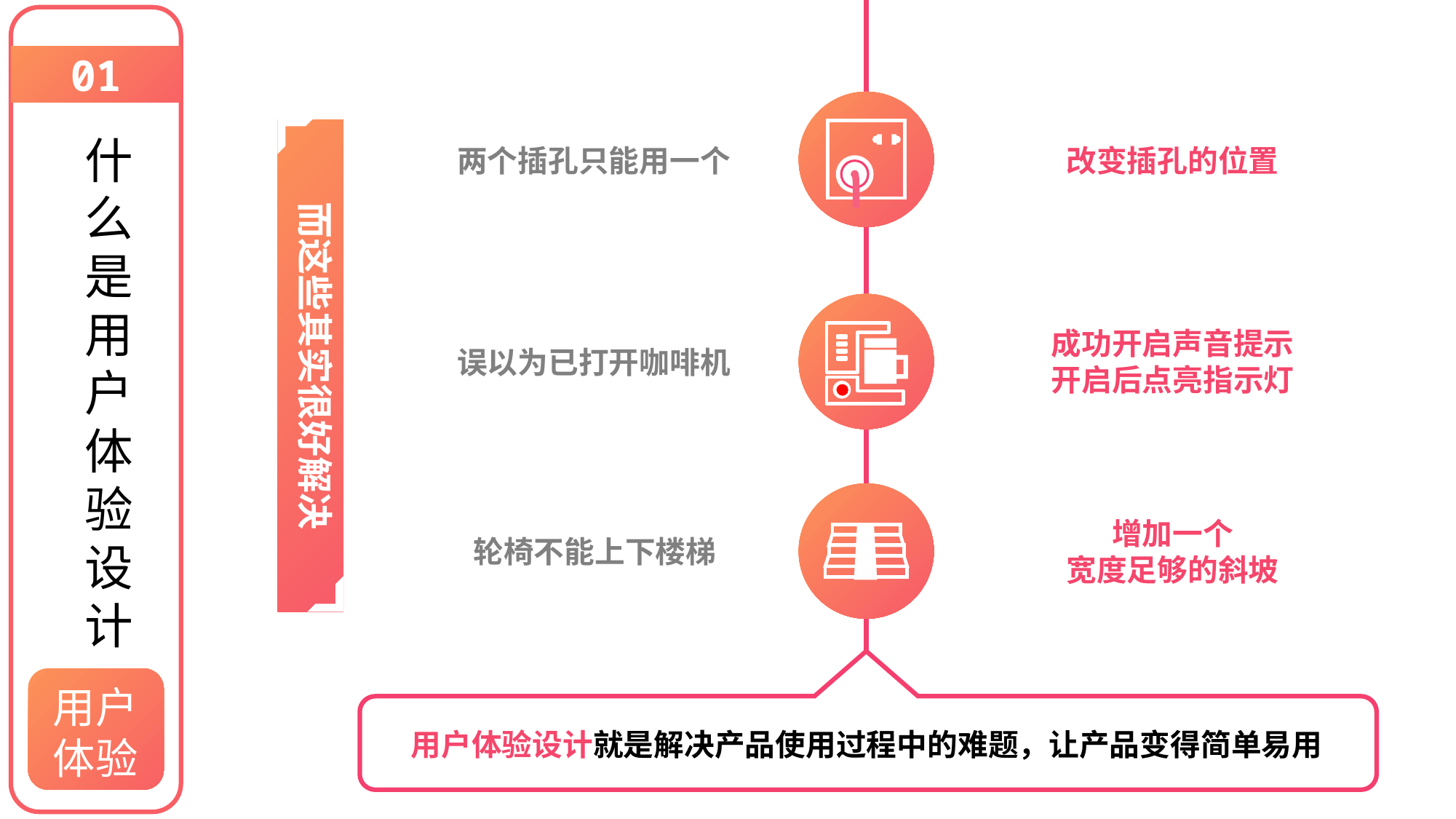

01
什么是用户体验设计

用户体验

而这些其实很好解决

两个插孔只能用一个
改变插孔的位置
成功开启声音提示
开启后点亮指示灯
误以为已打开咖啡机
增加一个
宽度足够的斜坡
轮椅不能上下楼梯

用户体验设计就是解决产品使用过程中的难题，让产品变得简单易用